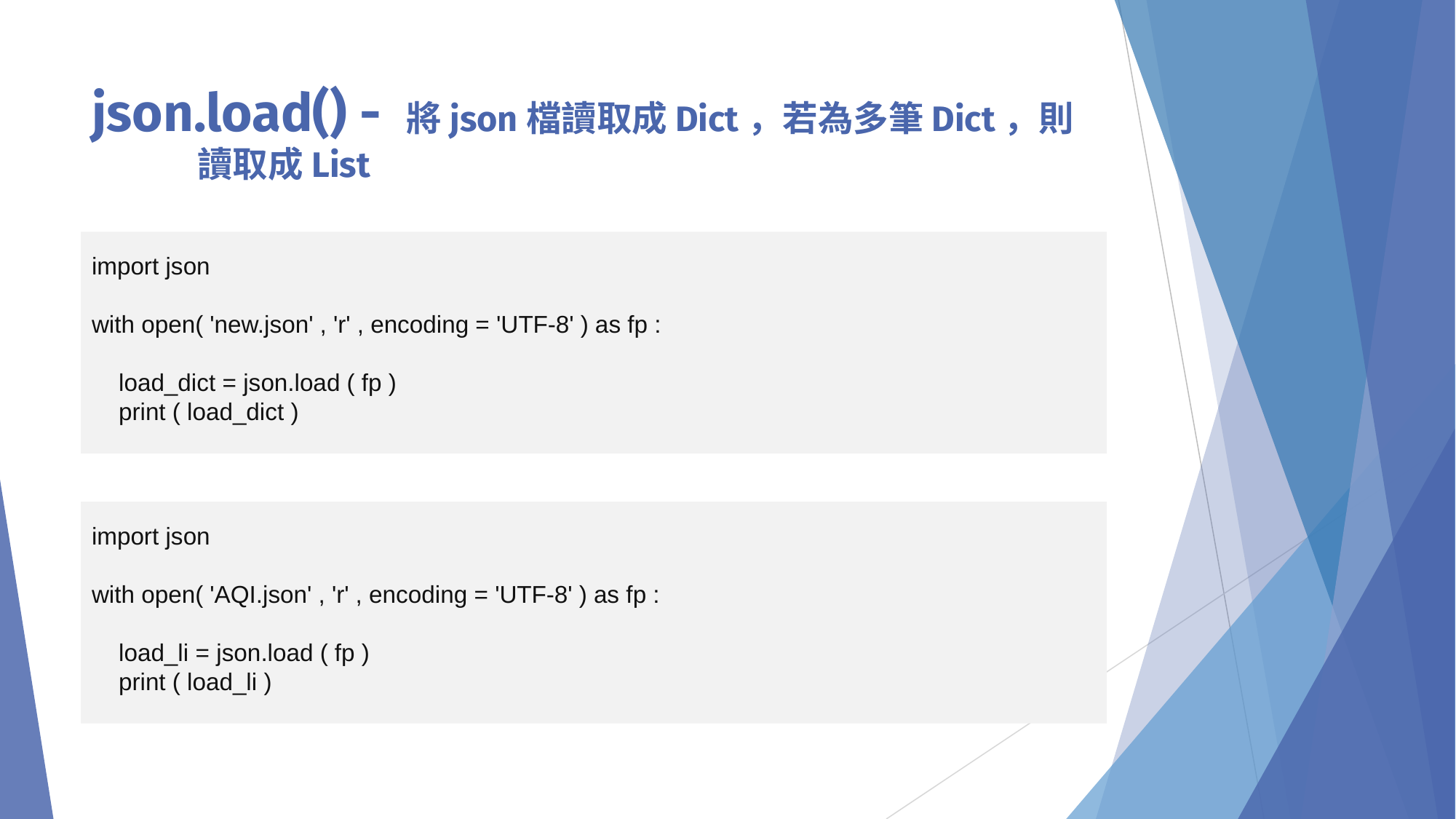

# json.load() - 將json檔讀取成Dict，若為多筆Dict，則 讀取成List
import json

with open( 'new.json' , 'r' , encoding = 'UTF-8' ) as fp :

    load_dict = json.load ( fp )
    print ( load_dict )
import json

with open( 'AQI.json' , 'r' , encoding = 'UTF-8' ) as fp :

    load_li = json.load ( fp )
    print ( load_li )